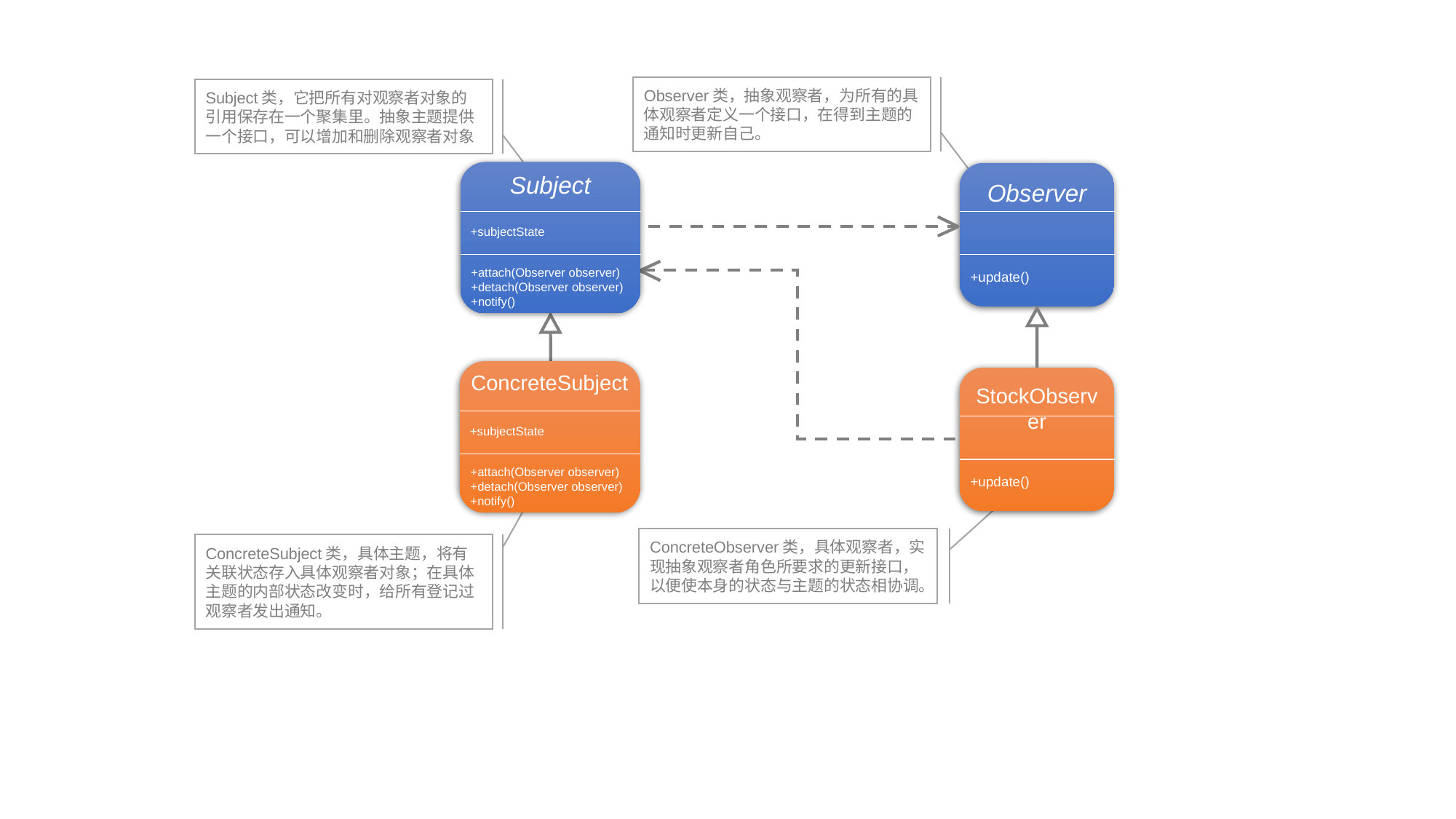

Observer类，抽象观察者，为所有的具体观察者定义一个接口，在得到主题的通知时更新自己。
Subject类，它把所有对观察者对象的引用保存在一个聚集里。抽象主题提供一个接口，可以增加和删除观察者对象

Subject
+attach(Observer observer)
+detach(Observer observer)
+notify()
+subjectState

Observer
+update()

ConcreteSubject
+attach(Observer observer)
+detach(Observer observer)
+notify()
+subjectState

StockObserver
+update()
ConcreteObserver类，具体观察者，实现抽象观察者角色所要求的更新接口，以便使本身的状态与主题的状态相协调。
ConcreteSubject类，具体主题，将有关联状态存入具体观察者对象；在具体主题的内部状态改变时，给所有登记过观察者发出通知。